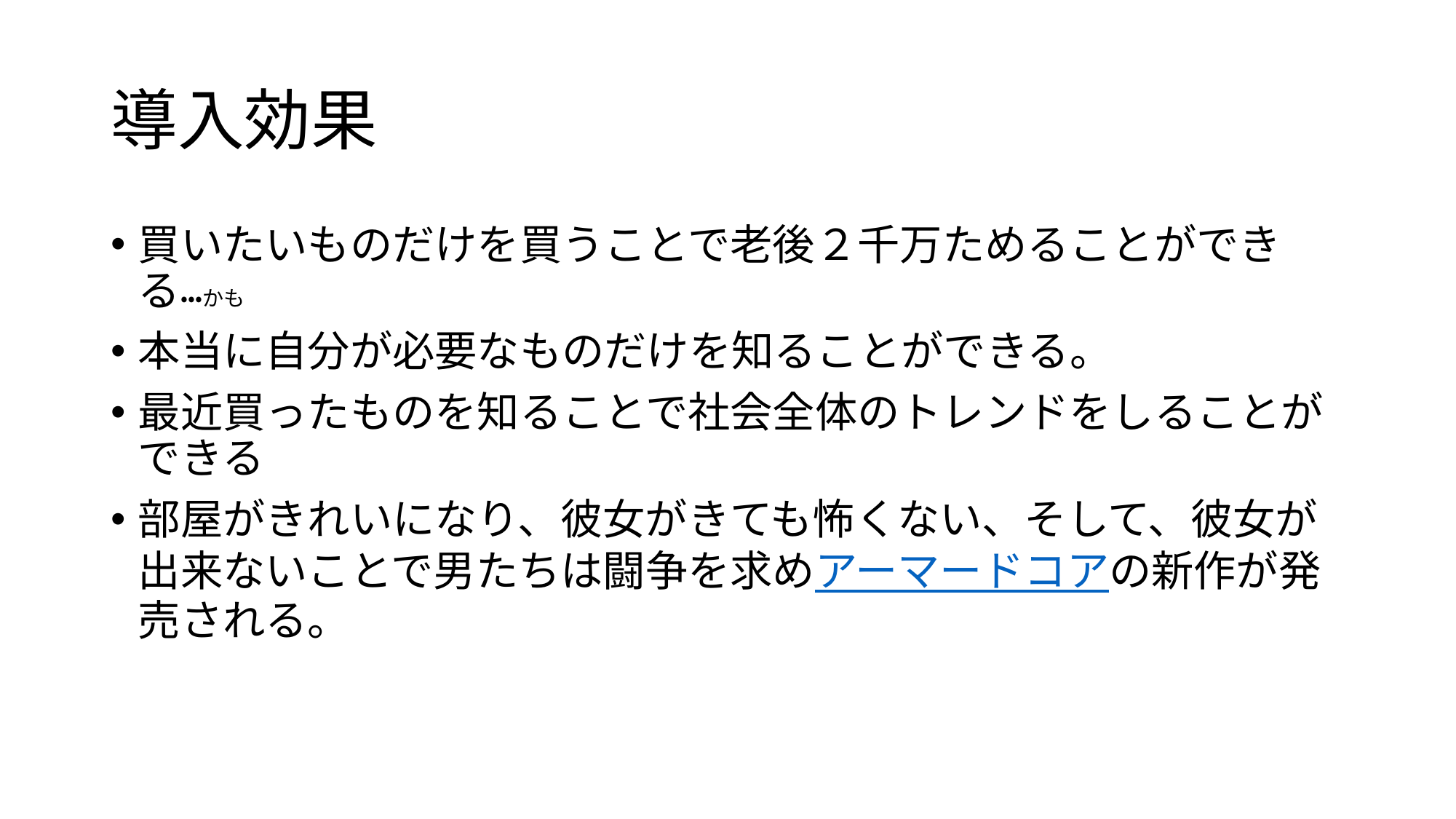

# 導入効果
買いたいものだけを買うことで老後２千万ためることができる・・・かも
本当に自分が必要なものだけを知ることができる。
最近買ったものを知ることで社会全体のトレンドをしることができる
部屋がきれいになり、彼女がきても怖くない、そして、彼女が出来ないことで男たちは闘争を求めアーマードコアの新作が発売される。